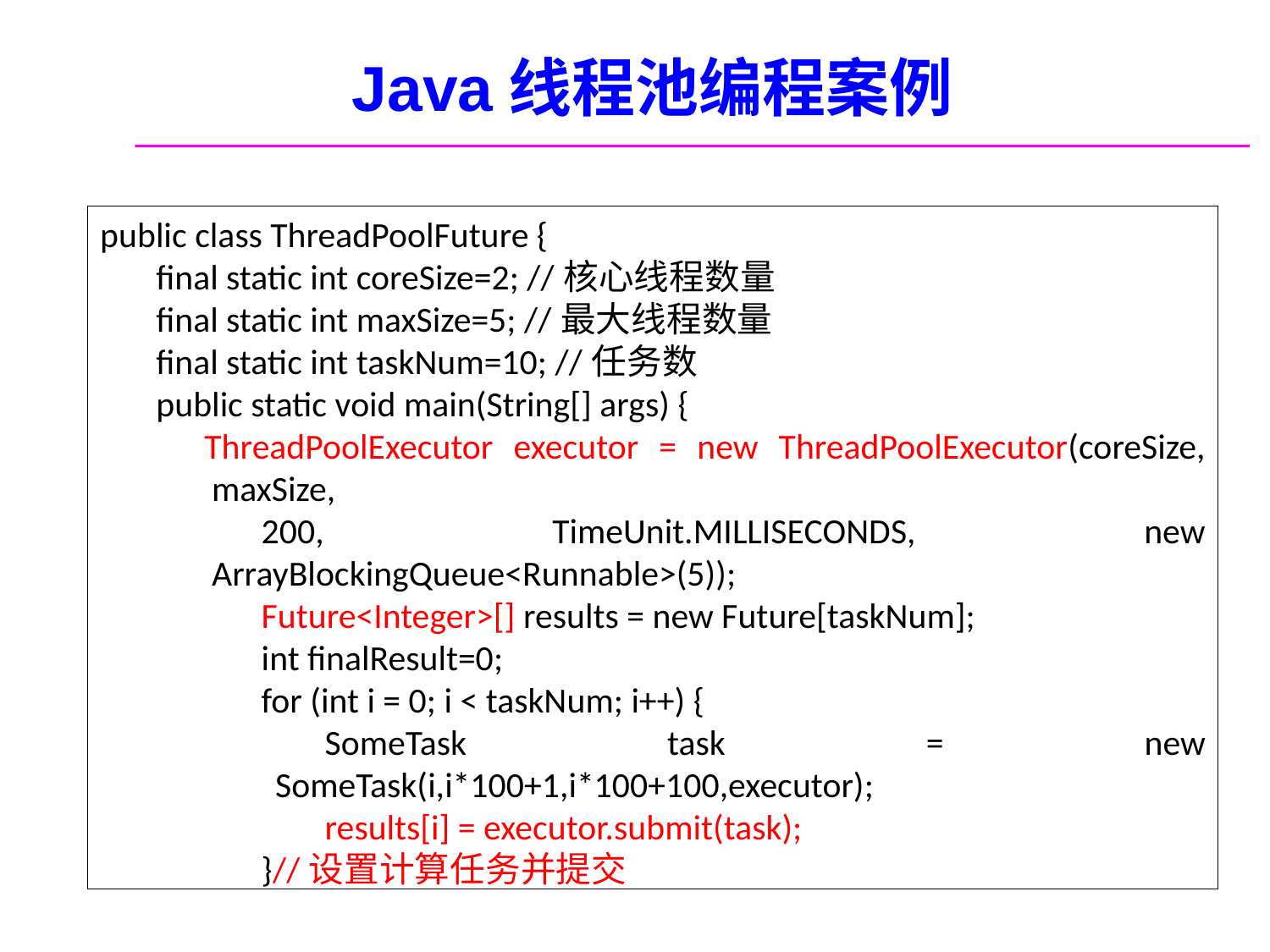

# Java线程池编程案例
public class ThreadPoolFuture {
final static int coreSize=2; //核心线程数量
final static int maxSize=5; //最大线程数量
final static int taskNum=10; //任务数
public static void main(String[] args) {
ThreadPoolExecutor executor = new ThreadPoolExecutor(coreSize, maxSize,
200, TimeUnit.MILLISECONDS, new ArrayBlockingQueue<Runnable>(5));
Future<Integer>[] results = new Future[taskNum];
int finalResult=0;
for (int i = 0; i < taskNum; i++) {
SomeTask task = new SomeTask(i,i*100+1,i*100+100,executor);
results[i] = executor.submit(task);
}//设置计算任务并提交
67